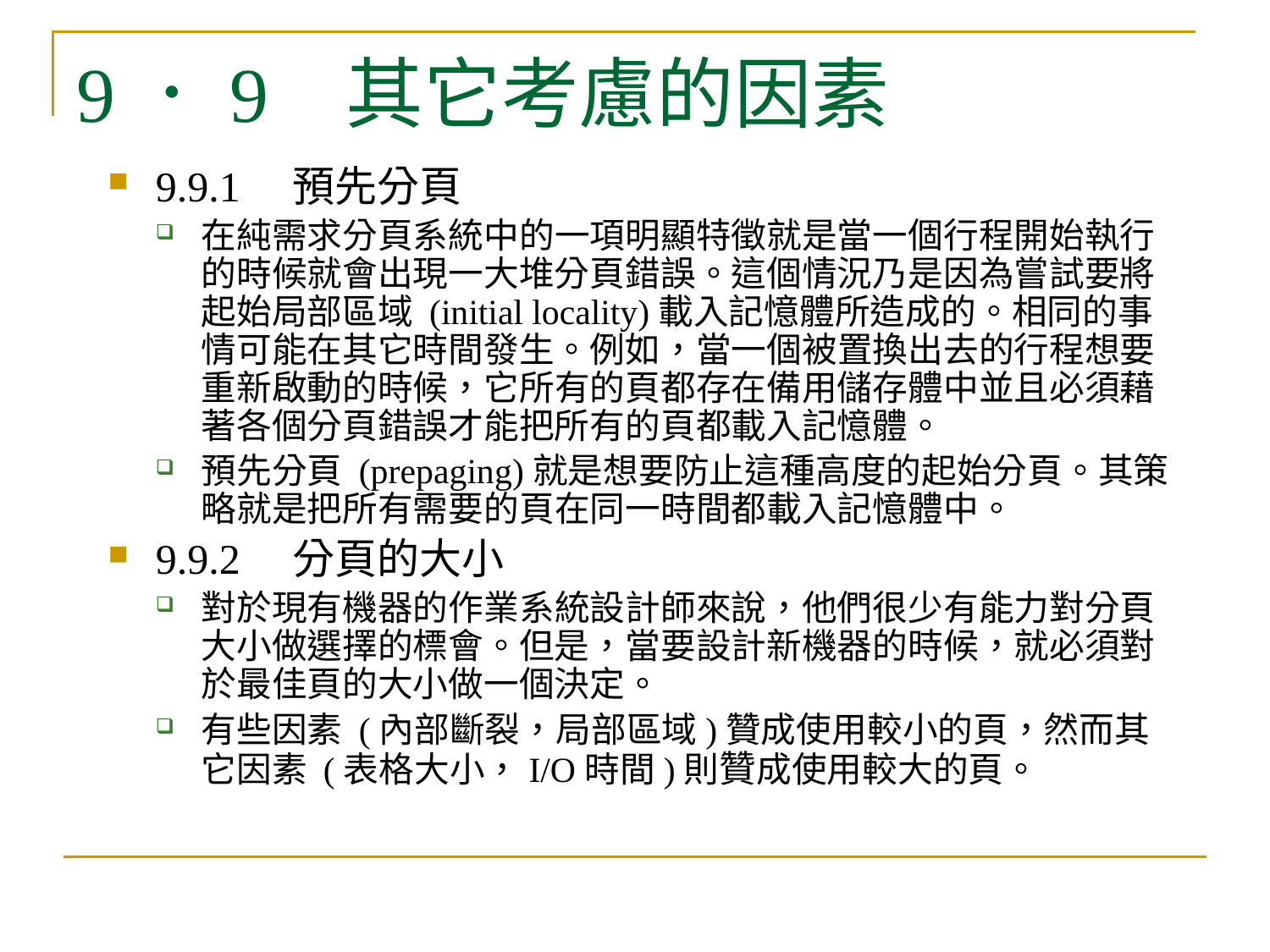

# 9．9   其它考慮的因素
9.9.1    預先分頁
在純需求分頁系統中的一項明顯特徵就是當一個行程開始執行的時候就會出現一大堆分頁錯誤。這個情況乃是因為嘗試要將起始局部區域 (initial locality)載入記憶體所造成的。相同的事情可能在其它時間發生。例如，當一個被置換出去的行程想要重新啟動的時候，它所有的頁都存在備用儲存體中並且必須藉著各個分頁錯誤才能把所有的頁都載入記憶體。
預先分頁 (prepaging)就是想要防止這種高度的起始分頁。其策略就是把所有需要的頁在同一時間都載入記憶體中。
9.9.2    分頁的大小
對於現有機器的作業系統設計師來說，他們很少有能力對分頁大小做選擇的標會。但是，當要設計新機器的時候，就必須對於最佳頁的大小做一個決定。
有些因素 (內部斷裂，局部區域)贊成使用較小的頁，然而其它因素 (表格大小，I/O時間)則贊成使用較大的頁。